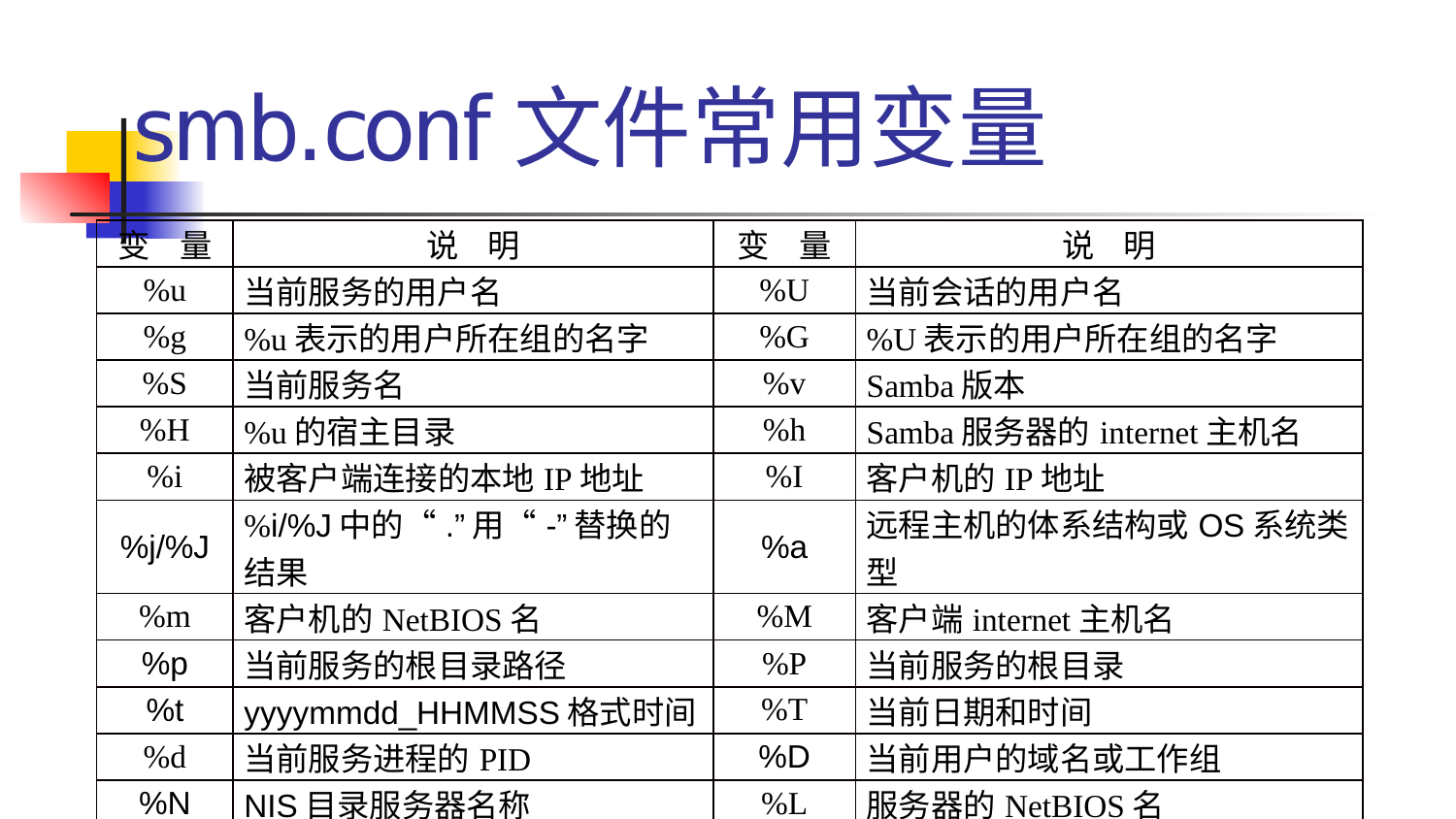

# smb.conf文件常用变量

| 变 量 | 说 明 | 变 量 | 说 明 |
| --- | --- | --- | --- |
| %u | 当前服务的用户名 | %U | 当前会话的用户名 |
| %g | %u表示的用户所在组的名字 | %G | %U表示的用户所在组的名字 |
| %S | 当前服务名 | %v | Samba版本 |
| %H | %u的宿主目录 | %h | Samba服务器的internet主机名 |
| %i | 被客户端连接的本地IP地址 | %I | 客户机的IP地址 |
| %j/%J | %i/%J中的“.”用“-”替换的结果 | %a | 远程主机的体系结构或OS系统类型 |
| %m | 客户机的NetBIOS名 | %M | 客户端internet主机名 |
| %p | 当前服务的根目录路径 | %P | 当前服务的根目录 |
| %t | yyyymmdd\_HHMMSS格式时间 | %T | 当前日期和时间 |
| %d | 当前服务进程的PID | %D | 当前用户的域名或工作组 |
| %N | NIS目录服务器名称 | %L | 服务器的NetBIOS名 |